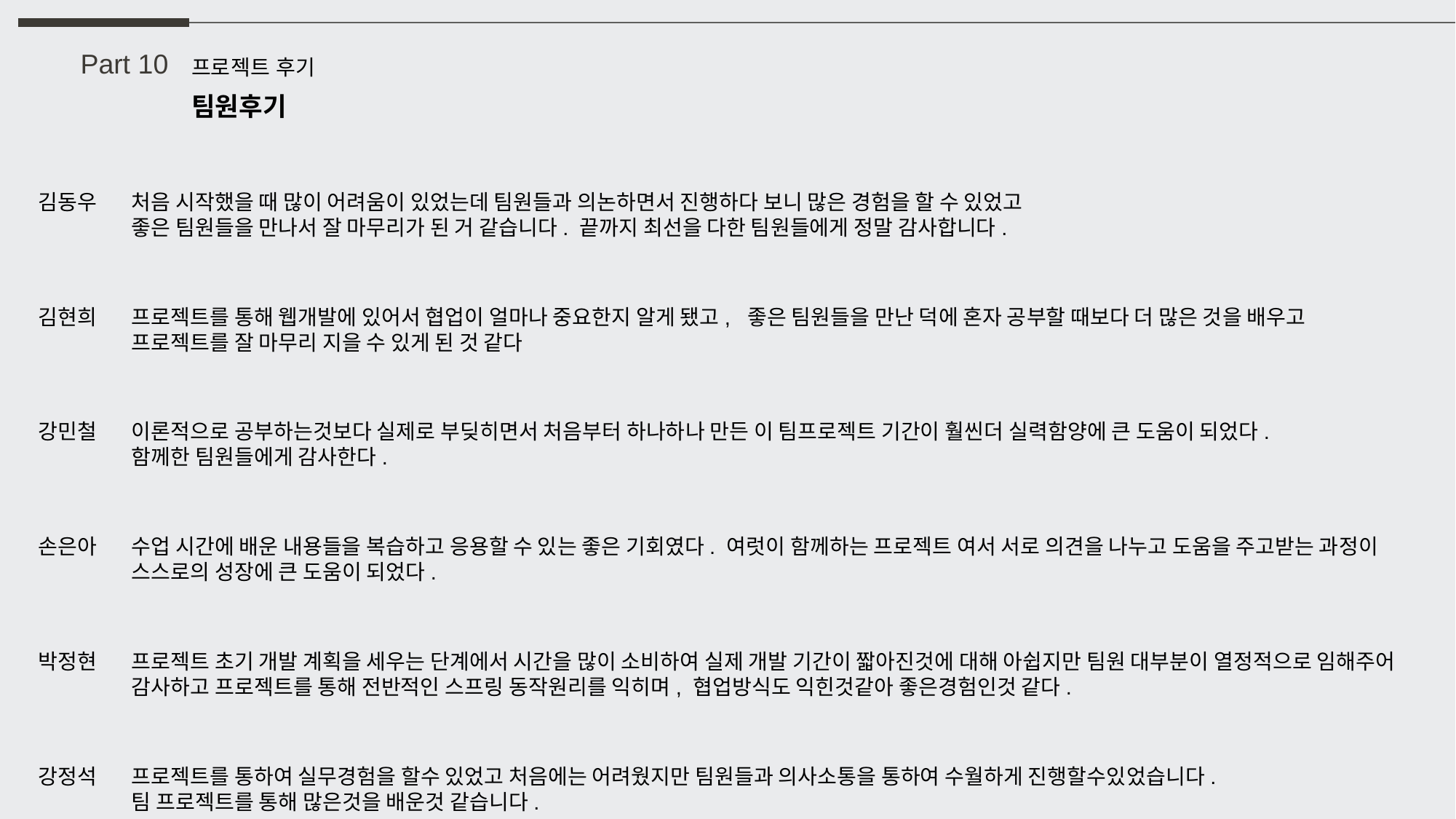

Part 10
프로젝트 후기
팀원후기
김동우
처음 시작했을 때 많이 어려움이 있었는데 팀원들과 의논하면서 진행하다 보니 많은 경험을 할 수 있었고
좋은 팀원들을 만나서 잘 마무리가 된 거 같습니다. 끝까지 최선을 다한 팀원들에게 정말 감사합니다.

김현희
프로젝트를 통해 웹개발에 있어서 협업이 얼마나 중요한지 알게 됐고,  좋은 팀원들을 만난 덕에 혼자 공부할 때보다 더 많은 것을 배우고 프로젝트를 잘 마무리 지을 수 있게 된 것 같다
강민철
이론적으로 공부하는것보다 실제로 부딪히면서 처음부터 하나하나 만든 이 팀프로젝트 기간이 훨씬더 실력함양에 큰 도움이 되었다.
함께한 팀원들에게 감사한다.

손은아
수업 시간에 배운 내용들을 복습하고 응용할 수 있는 좋은 기회였다. 여럿이 함께하는 프로젝트 여서 서로 의견을 나누고 도움을 주고받는 과정이 스스로의 성장에 큰 도움이 되었다.
박정현
프로젝트 초기 개발 계획을 세우는 단계에서 시간을 많이 소비하여 실제 개발 기간이 짧아진것에 대해 아쉽지만 팀원 대부분이 열정적으로 임해주어 감사하고 프로젝트를 통해 전반적인 스프링 동작원리를 익히며, 협업방식도 익힌것같아 좋은경험인것 같다.
강정석
프로젝트를 통하여 실무경험을 할수 있었고 처음에는 어려웠지만 팀원들과 의사소통을 통하여 수월하게 진행할수있었습니다.
팀 프로젝트를 통해 많은것을 배운것 같습니다.